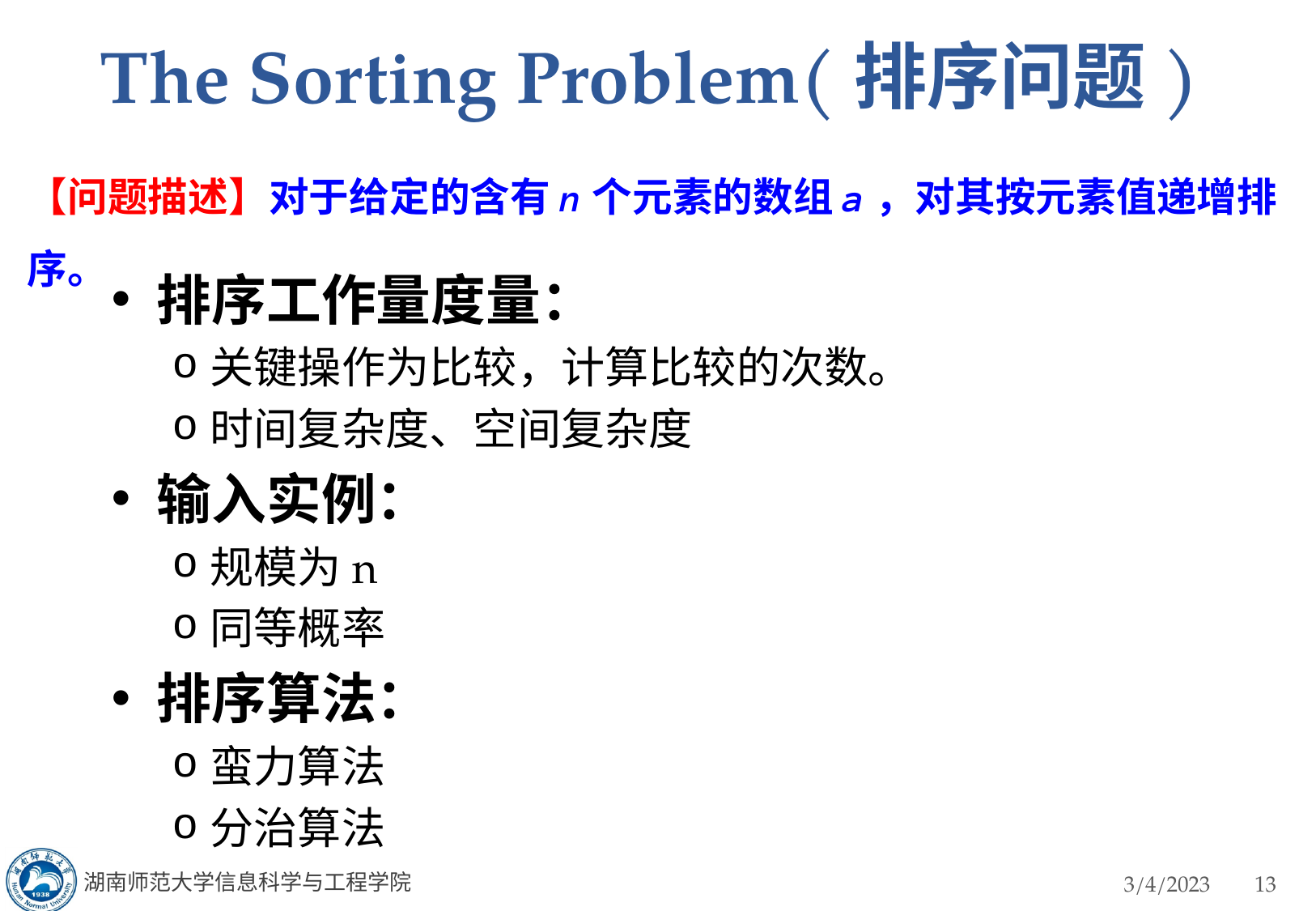

# The Sorting Problem(排序问题)
【问题描述】对于给定的含有n个元素的数组a，对其按元素值递增排序。
排序工作量度量：
关键操作为比较，计算比较的次数。
时间复杂度、空间复杂度
输入实例：
规模为n
同等概率
排序算法：
蛮力算法
分治算法
湖南师范大学信息科学与工程学院
3/4/2023
13